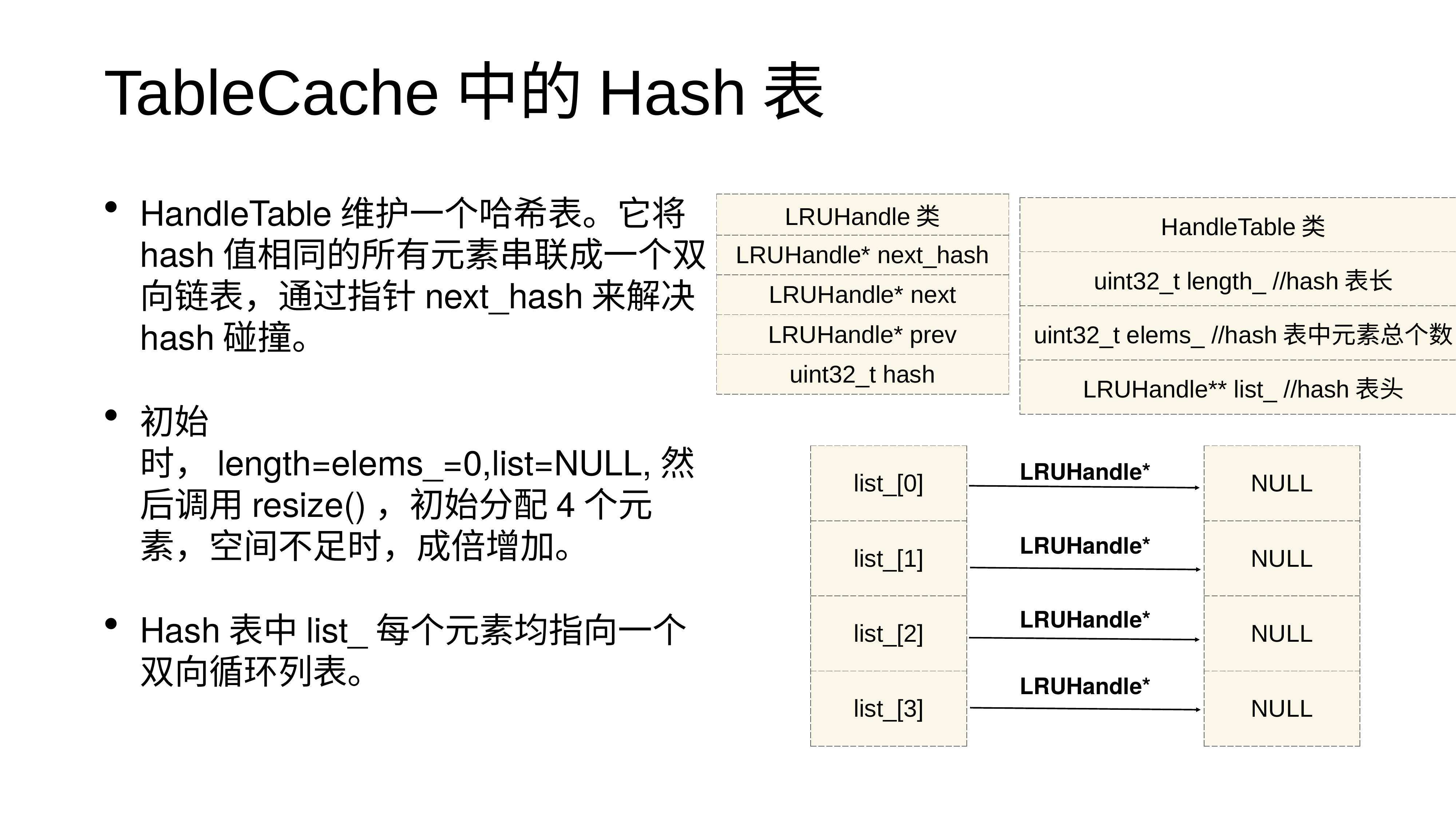

# TableCache中的Hash表
HandleTable维护一个哈希表。它将hash值相同的所有元素串联成一个双向链表，通过指针next_hash来解决hash碰撞。
初始时，length=elems_=0,list=NULL,然后调用resize()，初始分配4个元素，空间不足时，成倍增加。
Hash表中list_每个元素均指向一个双向循环列表。
| LRUHandle类 |
| --- |
| LRUHandle\* next\_hash |
| LRUHandle\* next |
| LRUHandle\* prev |
| uint32\_t hash |
| HandleTable类 |
| --- |
| uint32\_t length\_ //hash表长 |
| uint32\_t elems\_ //hash表中元素总个数 |
| LRUHandle\*\* list\_ //hash表头 |
| list\_[0] |
| --- |
| list\_[1] |
| list\_[2] |
| list\_[3] |
| NULL |
| --- |
| NULL |
| NULL |
| NULL |
LRUHandle*

LRUHandle*

LRUHandle*

LRUHandle*